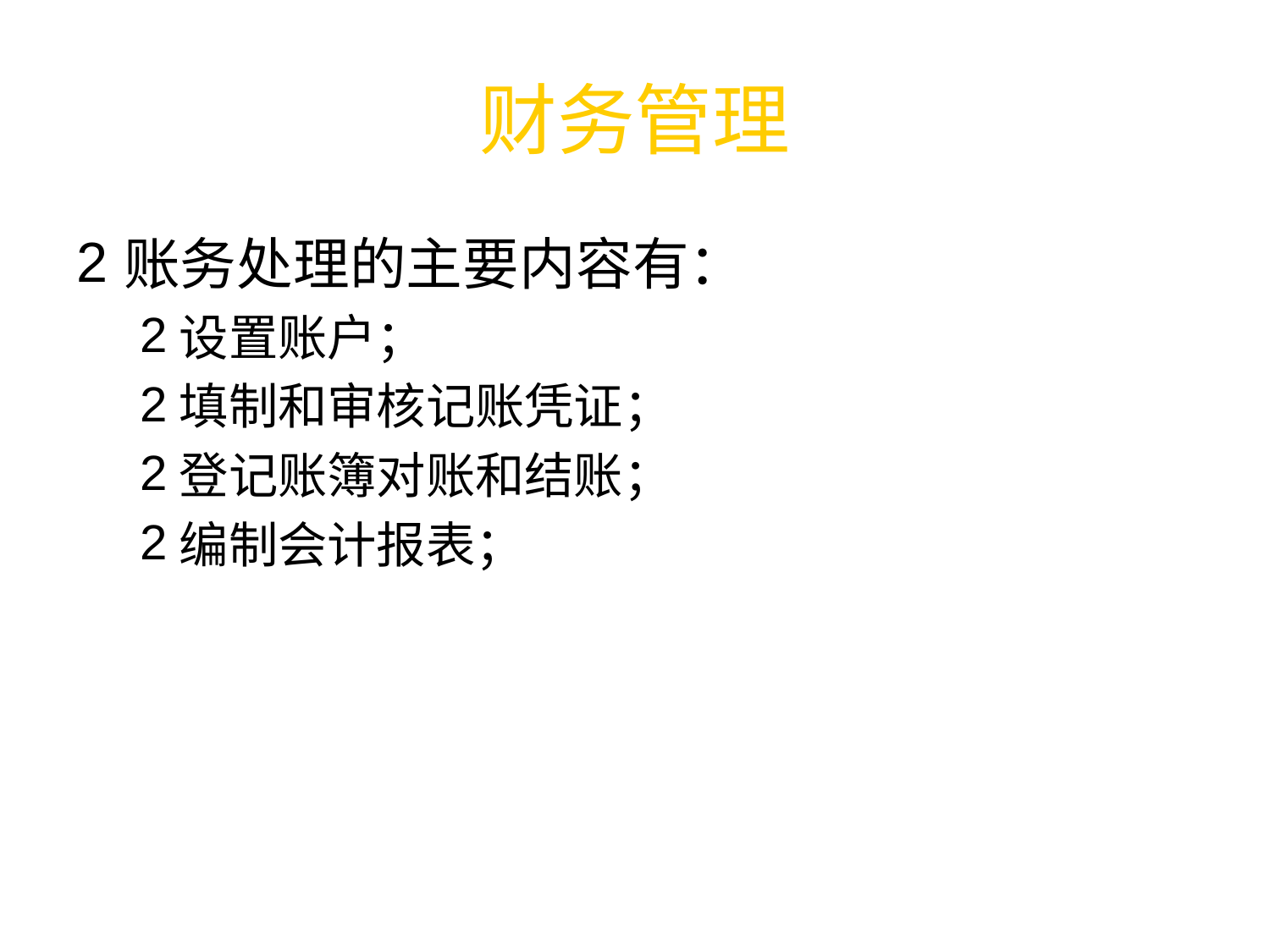

# 财务管理
账务处理的主要内容有：
设置账户；
填制和审核记账凭证；
登记账簿对账和结账；
编制会计报表；